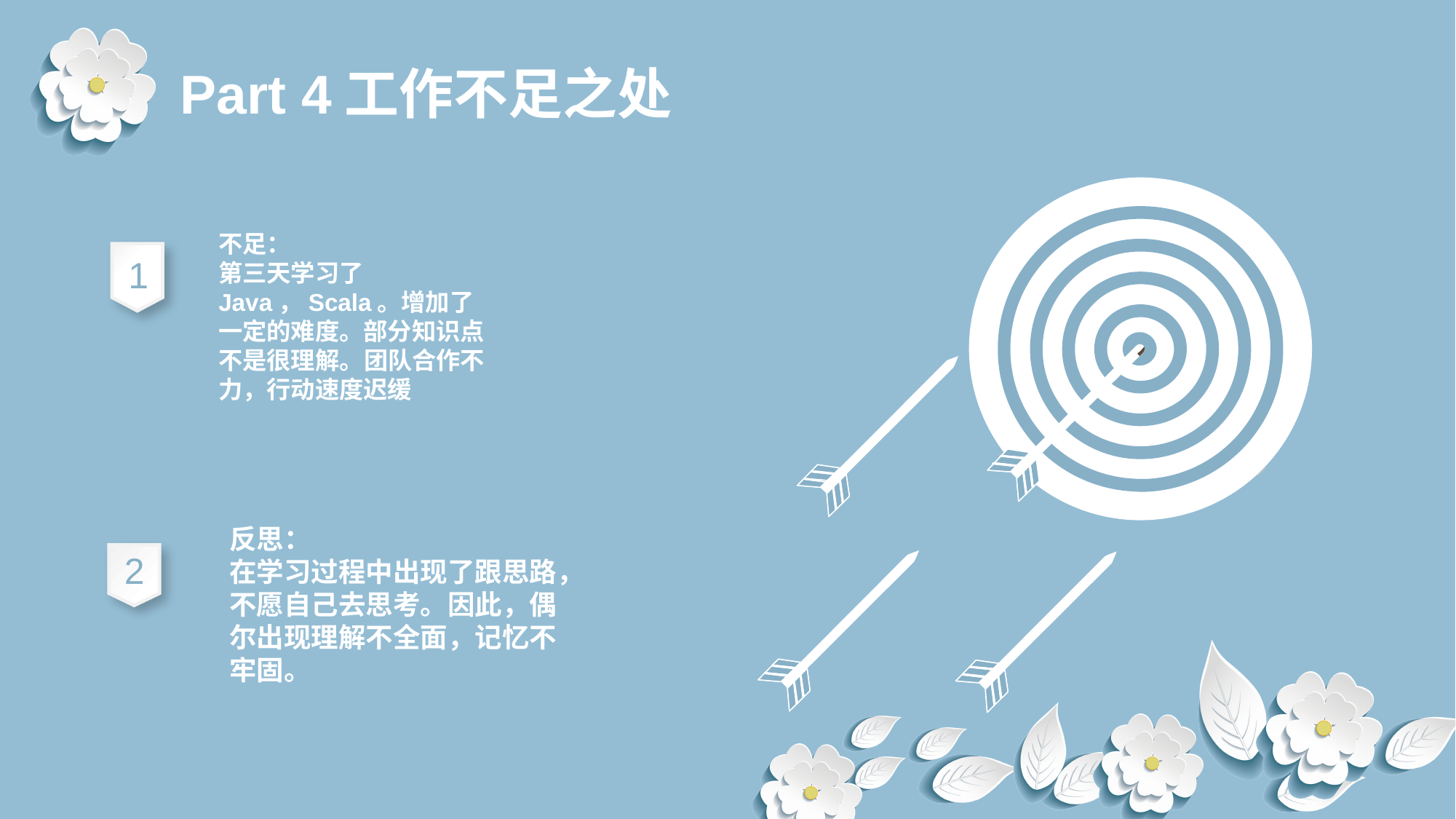

Part 4工作不足之处

不足：
第三天学习了Java，Scala。增加了一定的难度。部分知识点不是很理解。团队合作不力，行动速度迟缓

1

反思：
在学习过程中出现了跟思路，不愿自己去思考。因此，偶尔出现理解不全面，记忆不牢固。
2

延时符